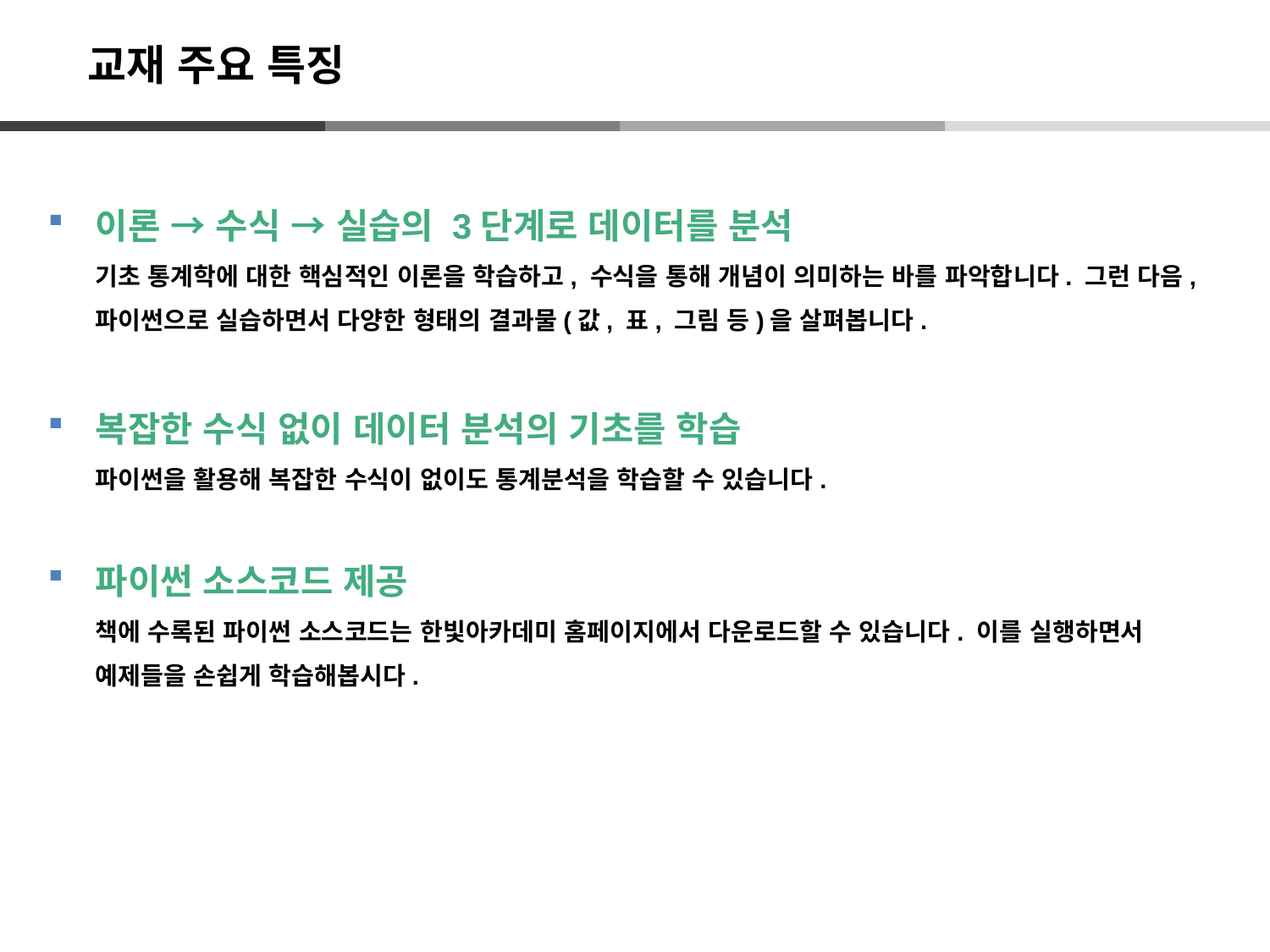

# 교재 주요 특징
이론 → 수식 → 실습의 3단계로 데이터를 분석
기초 통계학에 대한 핵심적인 이론을 학습하고, 수식을 통해 개념이 의미하는 바를 파악합니다. 그런 다음, 파이썬으로 실습하면서 다양한 형태의 결과물(값, 표, 그림 등)을 살펴봅니다.

복잡한 수식 없이 데이터 분석의 기초를 학습
파이썬을 활용해 복잡한 수식이 없이도 통계분석을 학습할 수 있습니다.

파이썬 소스코드 제공
책에 수록된 파이썬 소스코드는 한빛아카데미 홈페이지에서 다운로드할 수 있습니다. 이를 실행하면서 예제들을 손쉽게 학습해봅시다.